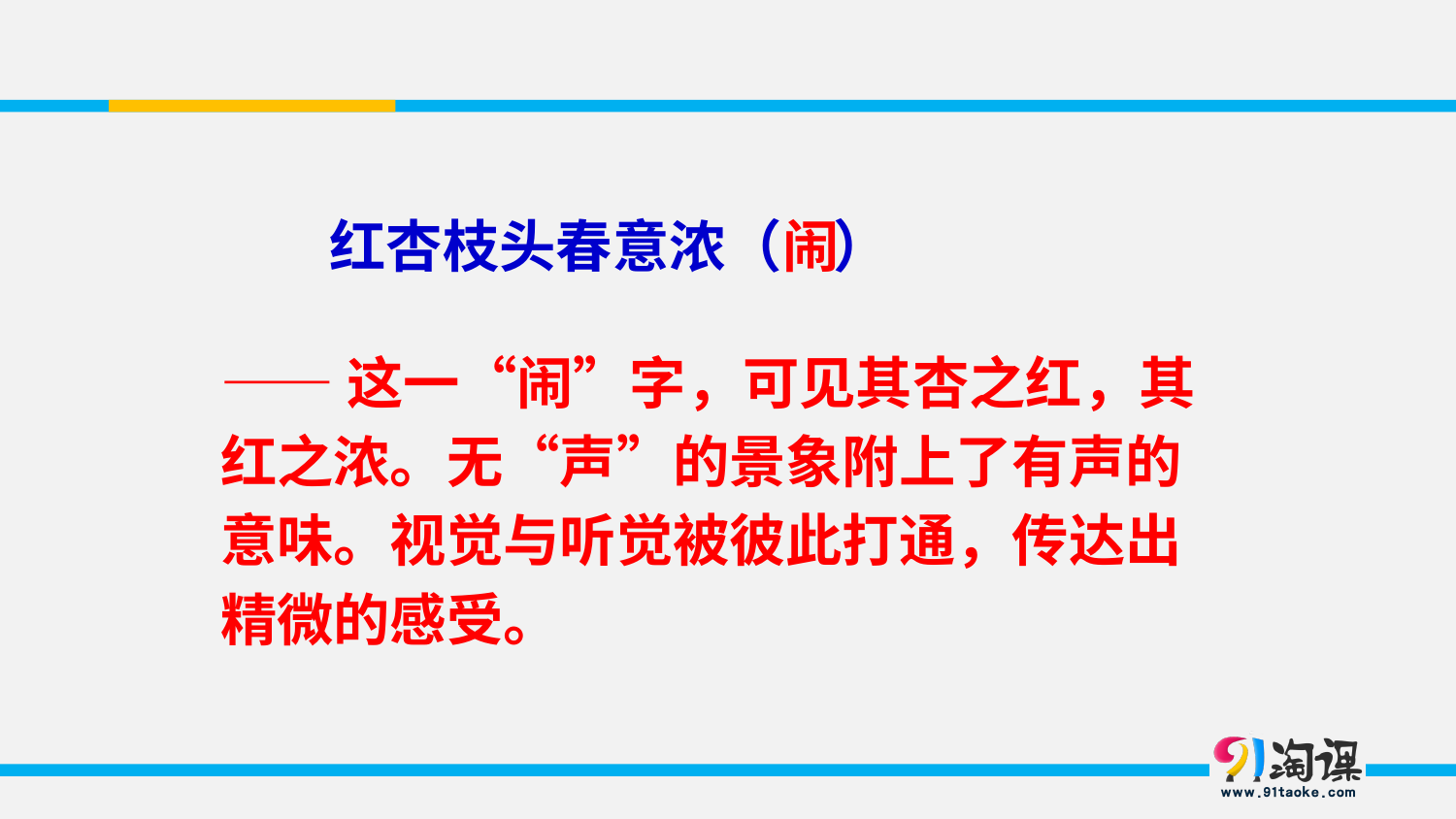

红杏枝头春意浓（    ）
闹
——这一“闹”字，可见其杏之红，其红之浓。无“声”的景象附上了有声的意味。视觉与听觉被彼此打通，传达出精微的感受。